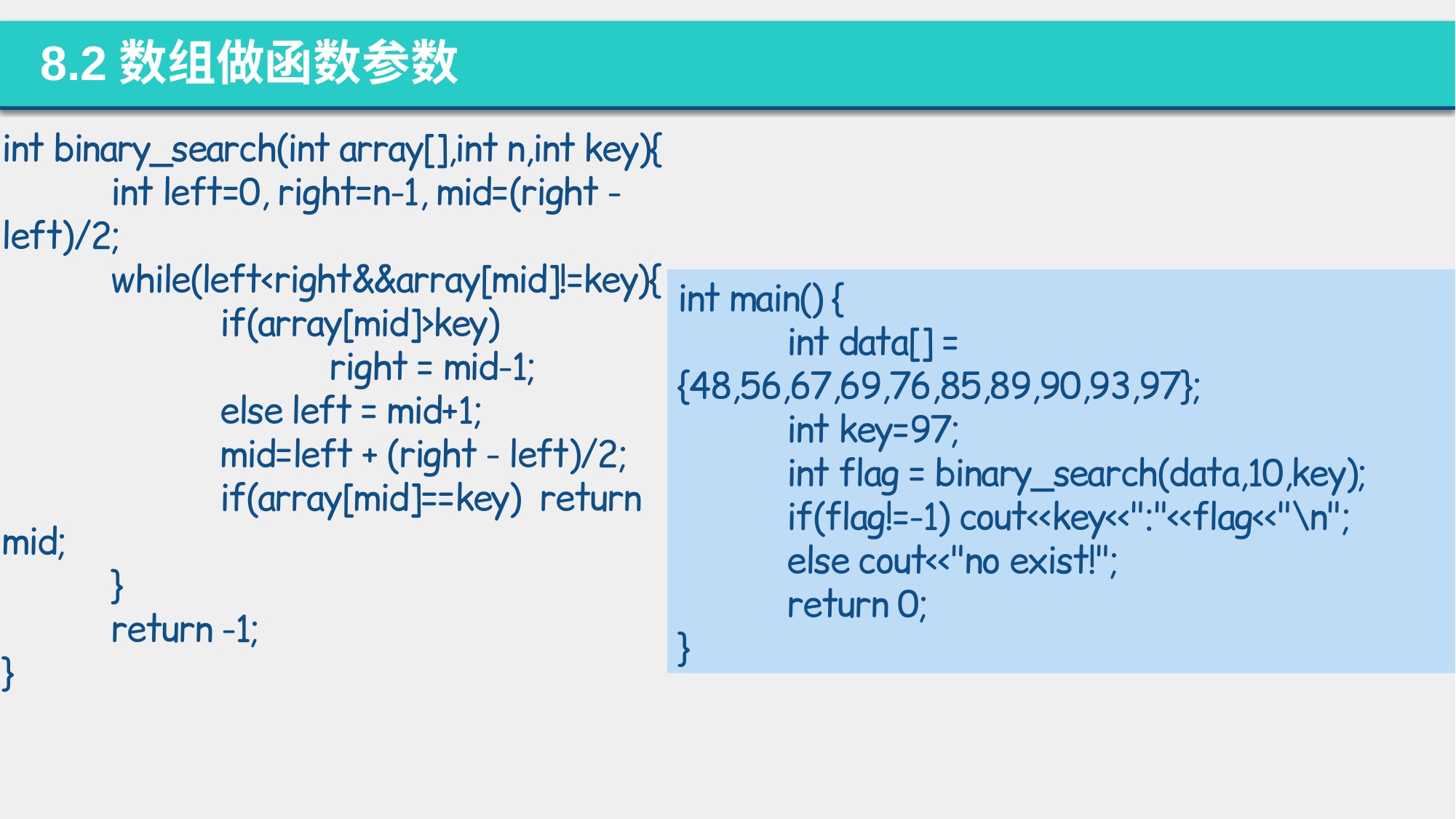

8.2数组做函数参数
int binary_search(int array[],int n,int key){
	int left=0, right=n-1, mid=(right - left)/2;
	while(left<right&&array[mid]!=key){
		if(array[mid]>key)
			right = mid-1;
		else left = mid+1;
		mid=left + (right - left)/2;
		if(array[mid]==key)  return mid;
	}
	return -1;
}
int main() {
	int data[] = {48,56,67,69,76,85,89,90,93,97};
	int key=97;
	int flag = binary_search(data,10,key);
	if(flag!=-1) cout<<key<<":"<<flag<<"\n";
	else cout<<"no exist!";
	return 0;
}